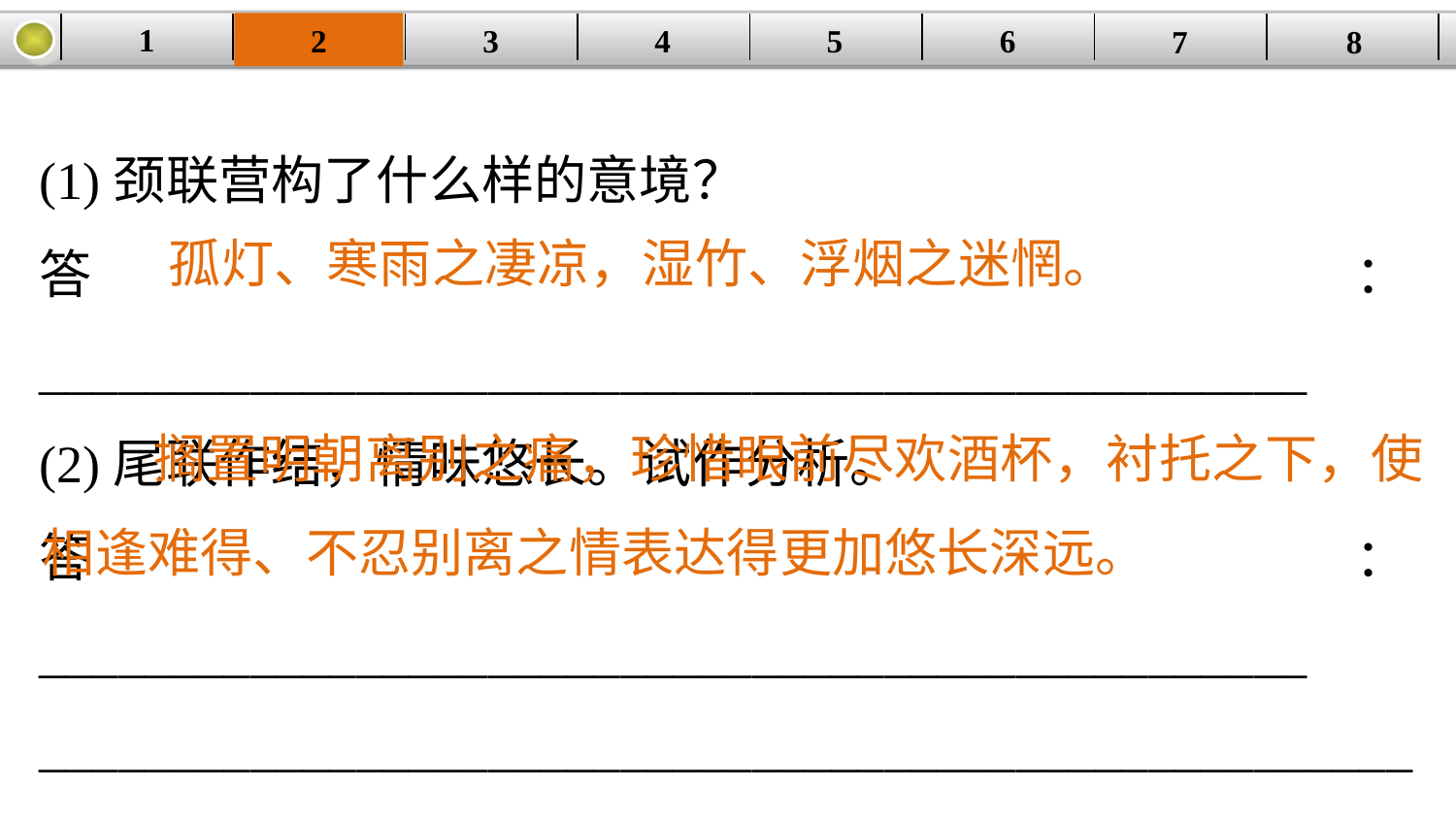

1
2
3
4
|  |  |  |  |  |  |  |  |
| --- | --- | --- | --- | --- | --- | --- | --- |
5
6
7
8

(1)颈联营构了什么样的意境？
答：________________________________________________
(2)尾联作结，情味悠长。试作分析。
答：________________________________________________
____________________________________________________
孤灯、寒雨之凄凉，湿竹、浮烟之迷惘。
        搁置明朝离别之痛，珍惜眼前尽欢酒杯，衬托之下，使相逢难得、不忍别离之情表达得更加悠长深远。